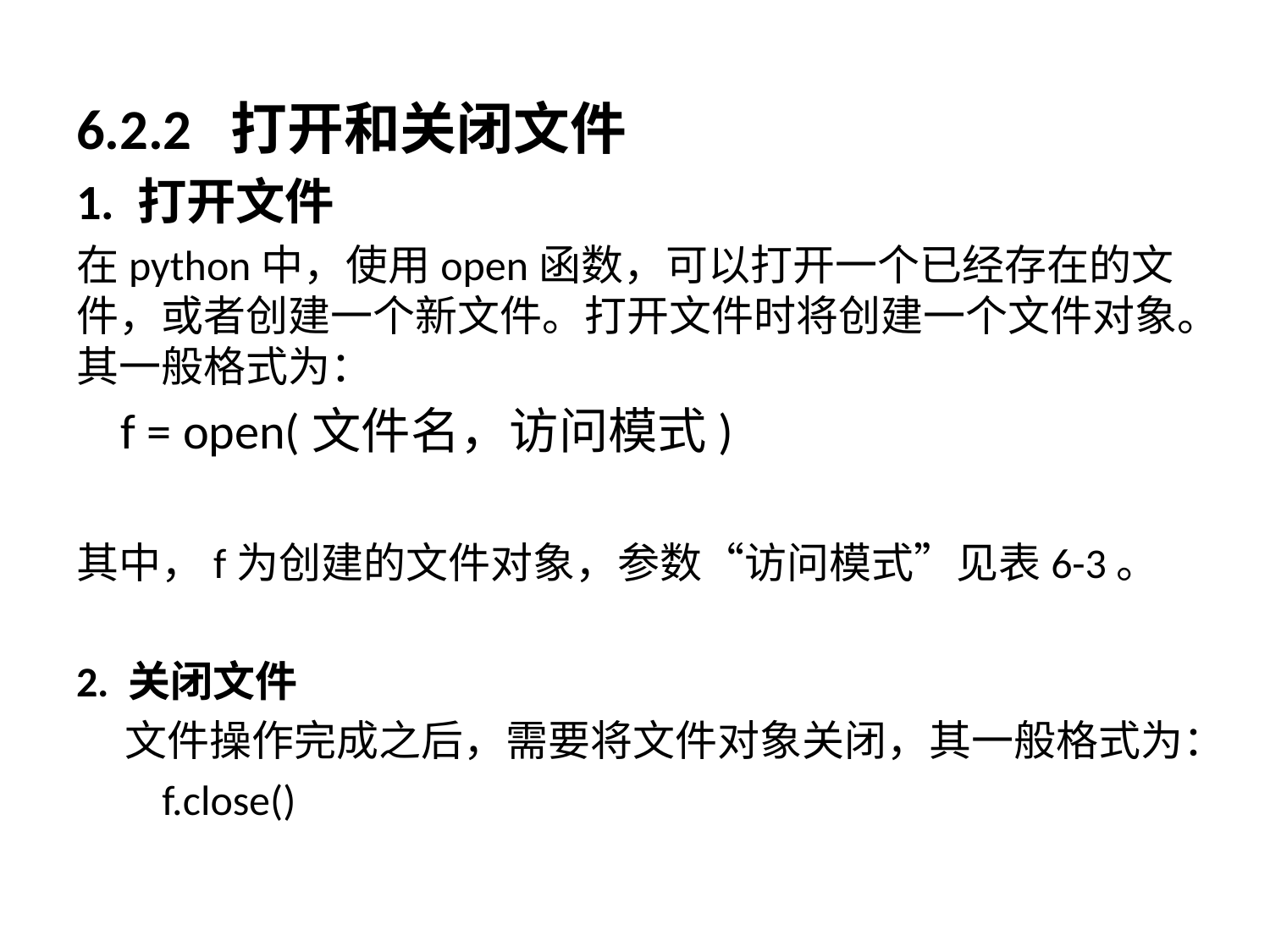

6.2.2  打开和关闭文件
1. 打开文件
在python中，使用open函数，可以打开一个已经存在的文件，或者创建一个新文件。打开文件时将创建一个文件对象。其一般格式为：
    f = open(文件名，访问模式)

其中，f为创建的文件对象，参数“访问模式”见表6-3。

2. 关闭文件
    文件操作完成之后，需要将文件对象关闭，其一般格式为：
         f.close()